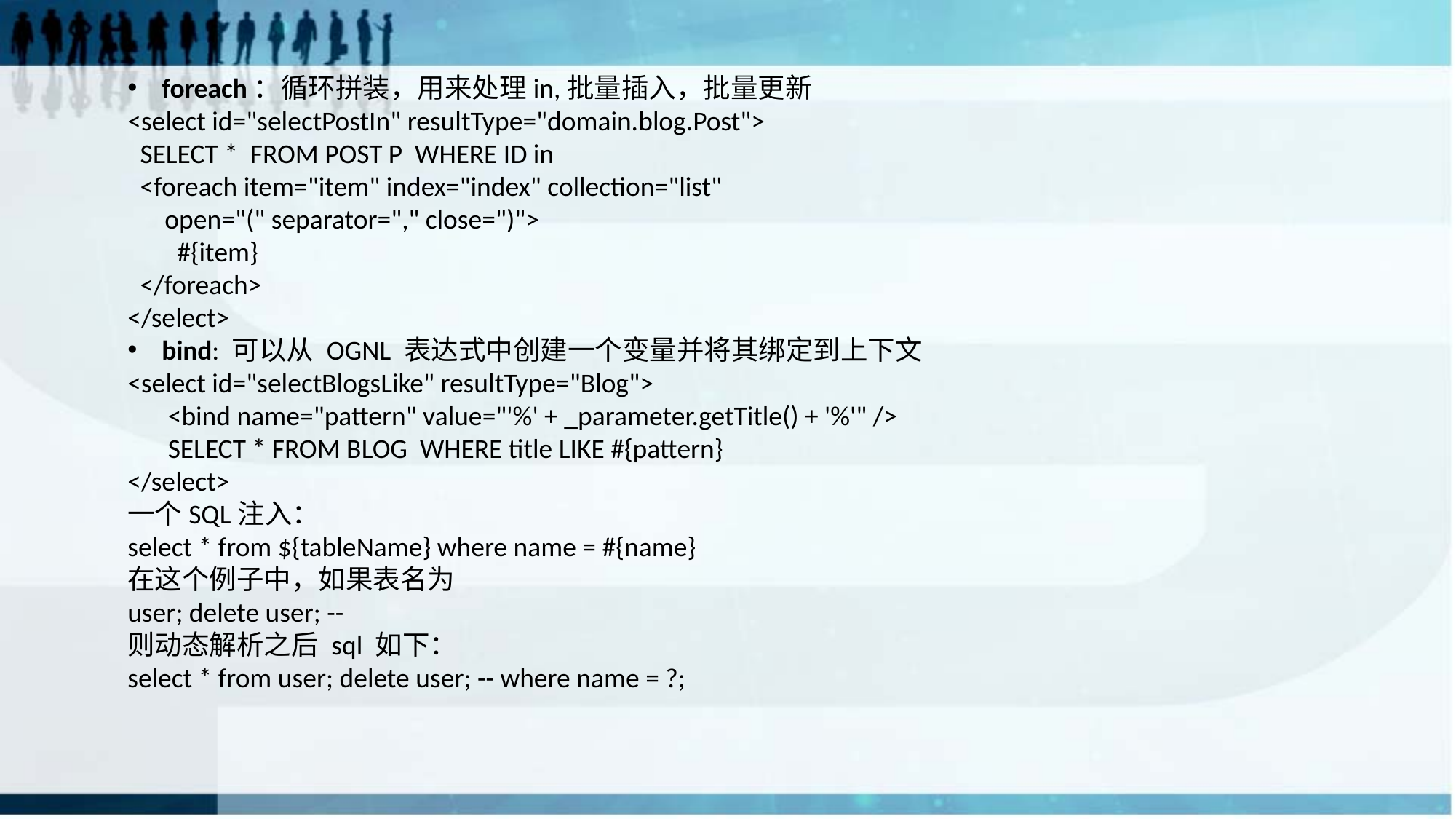

foreach：循环拼装，用来处理in,批量插入，批量更新
<select id="selectPostIn" resultType="domain.blog.Post">
  SELECT *  FROM POST P  WHERE ID in
  <foreach item="item" index="index" collection="list"
      open="(" separator="," close=")">
        #{item}
  </foreach>
</select>
bind: 可以从 OGNL 表达式中创建一个变量并将其绑定到上下文
<select id="selectBlogsLike" resultType="Blog">
 	 <bind name="pattern" value="'%' + _parameter.getTitle() + '%'" />
 	 SELECT * FROM BLOG  WHERE title LIKE #{pattern}
</select>
一个SQL注入：
select * from ${tableName} where name = #{name}
在这个例子中，如果表名为
user; delete user; --
则动态解析之后 sql 如下：
select * from user; delete user; -- where name = ?;